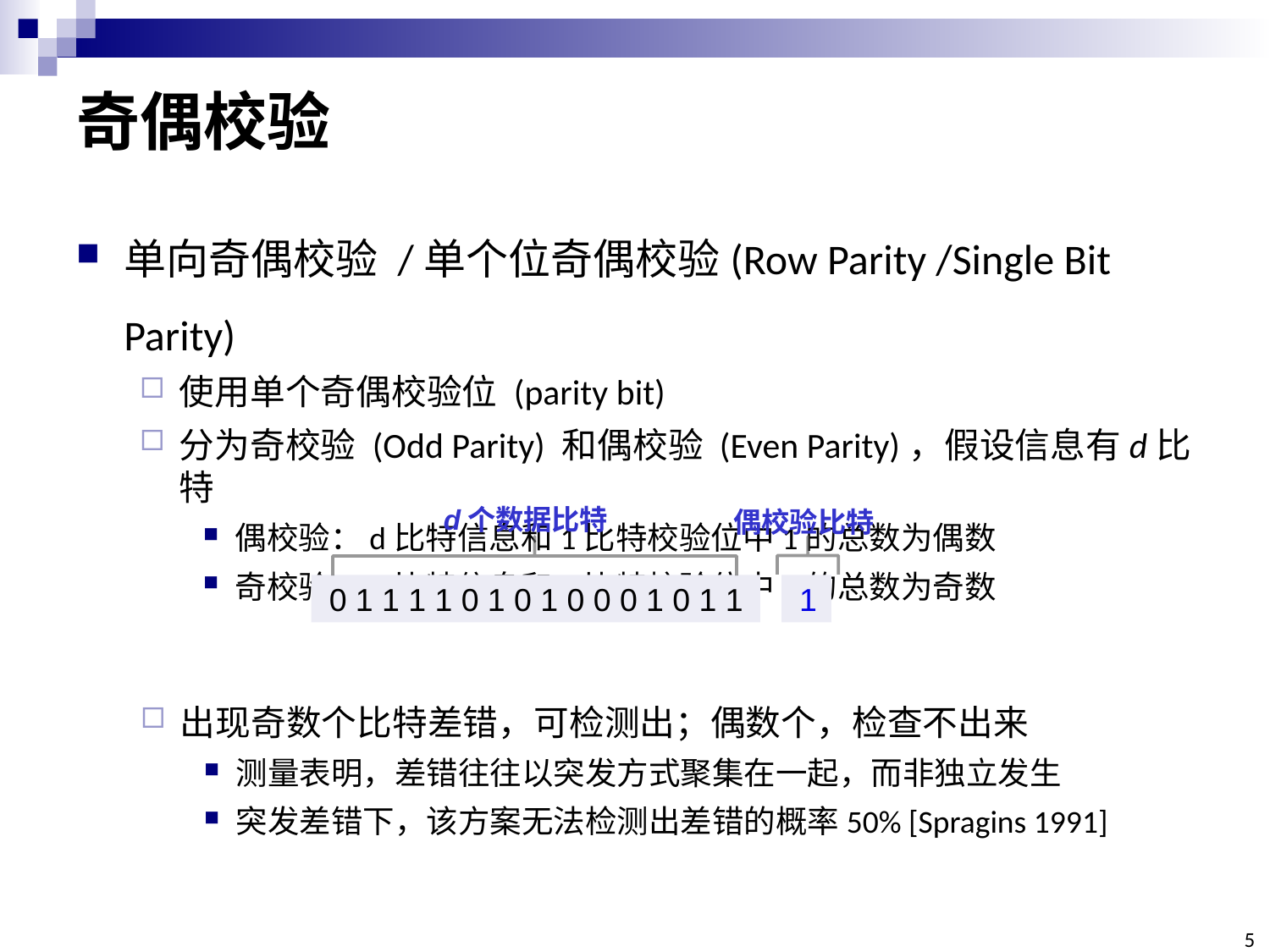

# 奇偶校验
单向奇偶校验 /单个位奇偶校验(Row Parity /Single Bit Parity)
使用单个奇偶校验位 (parity bit)
分为奇校验 (Odd Parity) 和偶校验 (Even Parity)，假设信息有d比特
偶校验：d比特信息和1比特校验位中1的总数为偶数
奇校验：d比特信息和1比特校验位中1的总数为奇数

d个数据比特
偶校验比特

  0 1 1 1 1 0 1 0 1 0 0 0 1 0 1 1
  1
出现奇数个比特差错，可检测出；偶数个，检查不出来
测量表明，差错往往以突发方式聚集在一起，而非独立发生
突发差错下，该方案无法检测出差错的概率50% [Spragins 1991]
5